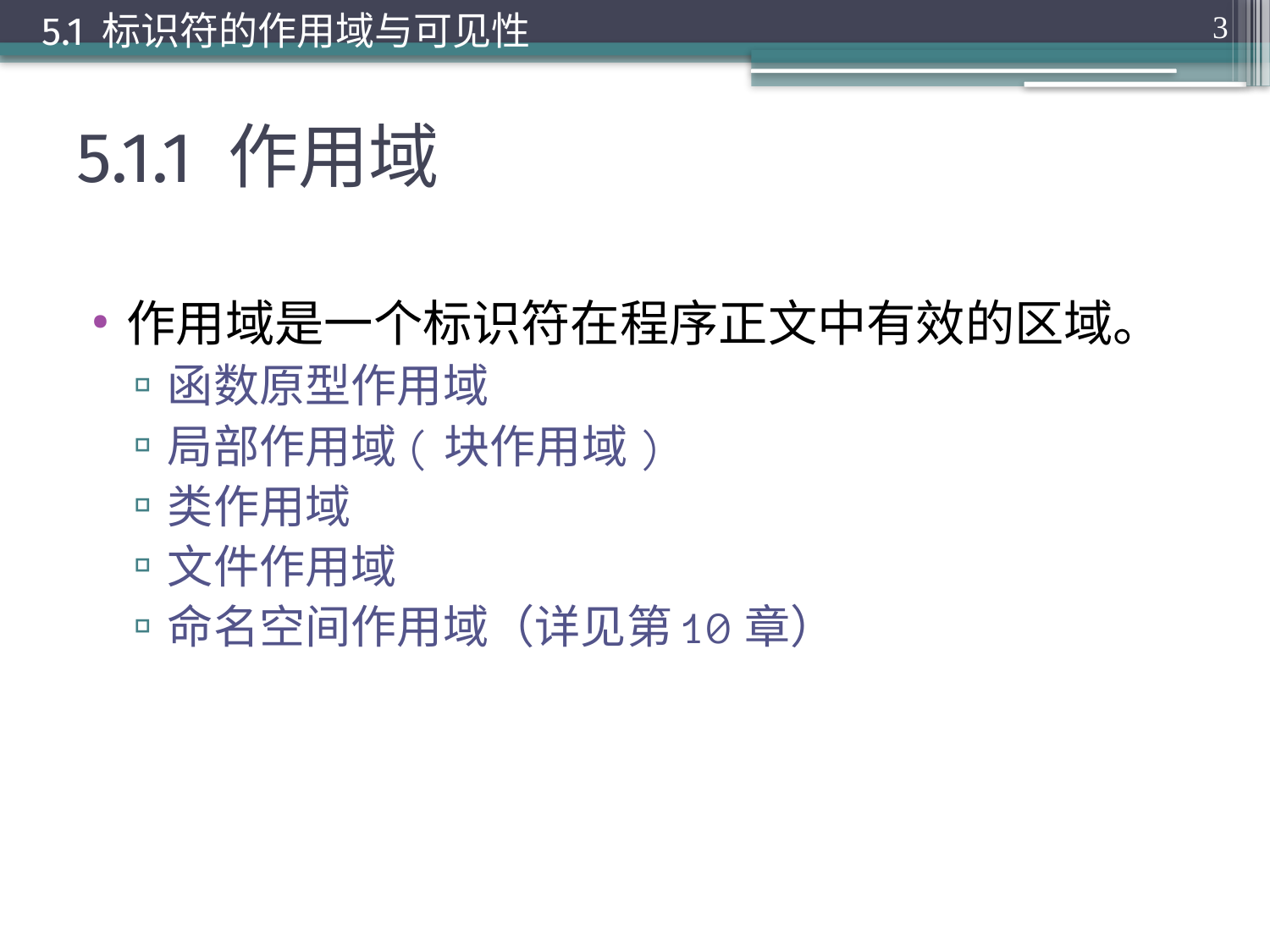

5.1 标识符的作用域与可见性
3
# 5.1.1 作用域
作用域是一个标识符在程序正文中有效的区域。
函数原型作用域
局部作用域(块作用域)
类作用域
文件作用域
命名空间作用域（详见第10章）